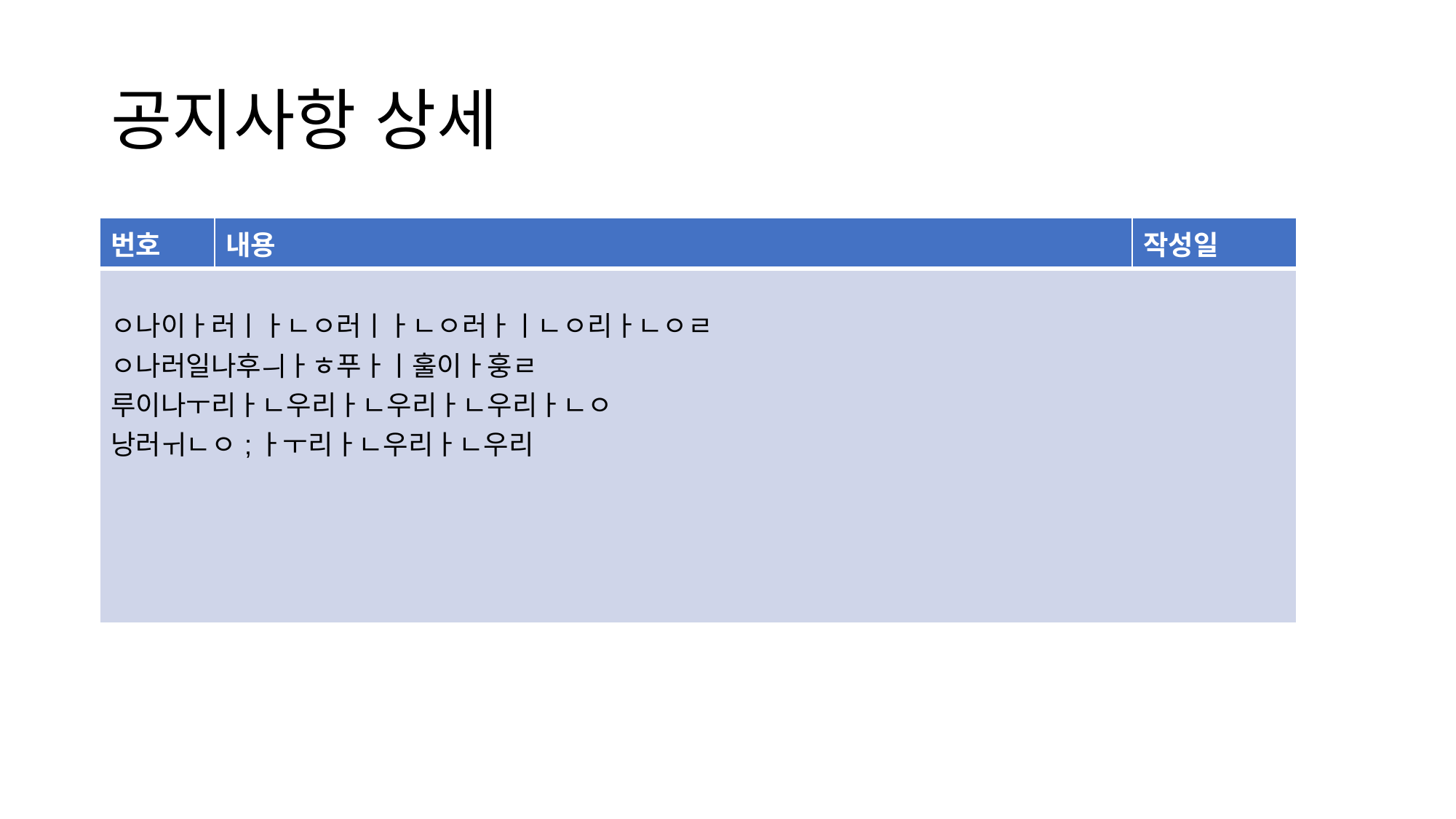

# 공지사항 상세
| 번호 | 내용 | 작성일 |
| --- | --- | --- |
| ㅇ나이ㅏ러ㅣㅏㄴㅇ러ㅣㅏㄴㅇ러ㅏㅣㄴㅇ리ㅏㄴㅇㄹ ㅇ나러일나후ㅢㅏㅎ푸ㅏㅣ훌이ㅏ훙ㄹ 루이나ㅜ리ㅏㄴ우리ㅏㄴ우리ㅏㄴ우리ㅏㄴㅇ 낭러ㅟㄴㅇ;ㅏㅜ리ㅏㄴ우리ㅏㄴ우리 |  |  |